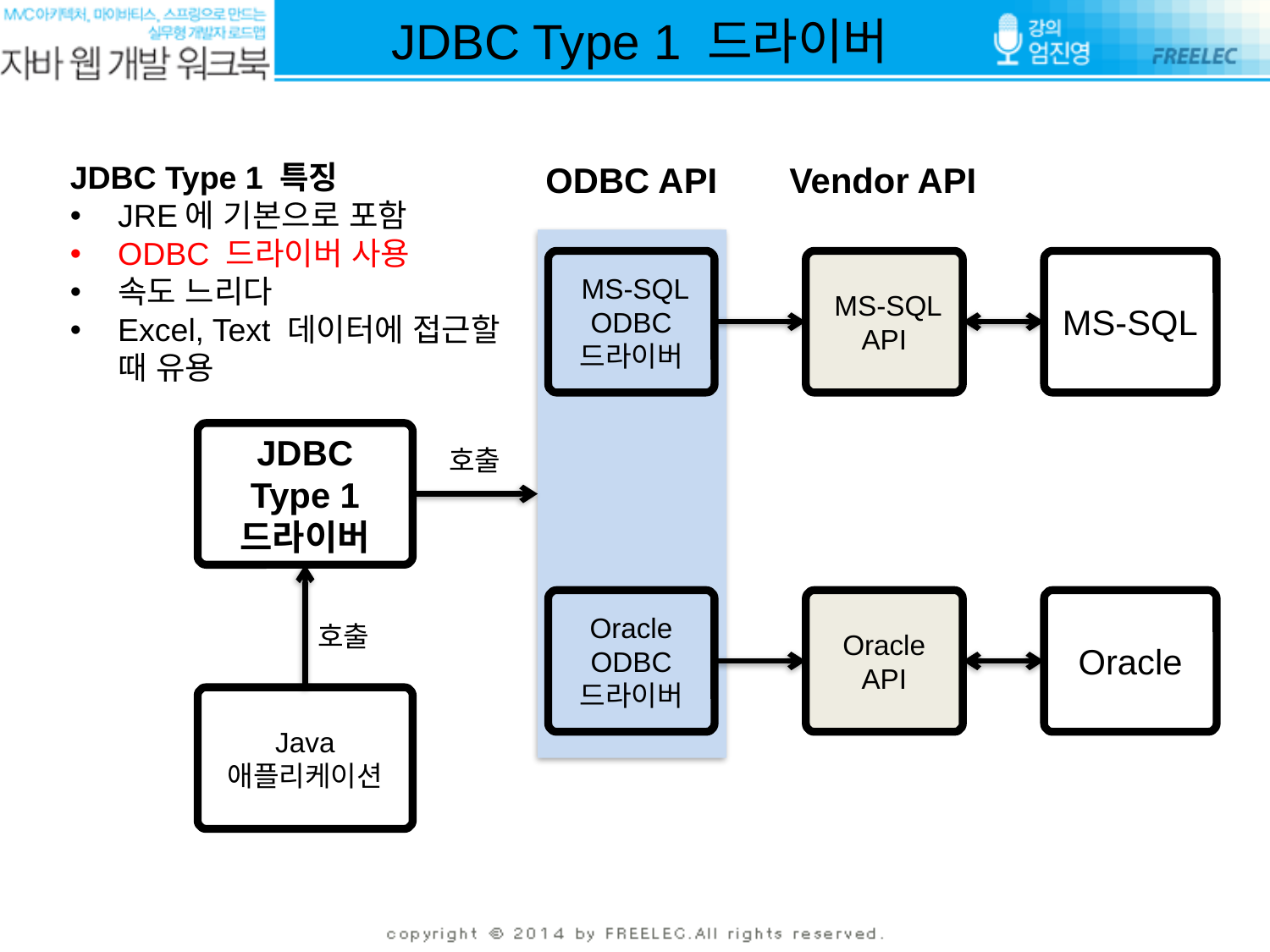

JDBC Type 1 드라이버
ODBC API
Vendor API
JDBC Type 1 특징
JRE에 기본으로 포함
ODBC 드라이버 사용
속도 느리다
Excel, Text 데이터에 접근할 때 유용

 MS-SQL
ODBC
드라이버
 MS-SQL
API
MS-SQL
JDBC
Type 1
드라이버
호출
Oracle
ODBC
드라이버
Oracle
API
Oracle
호출
Java
애플리케이션